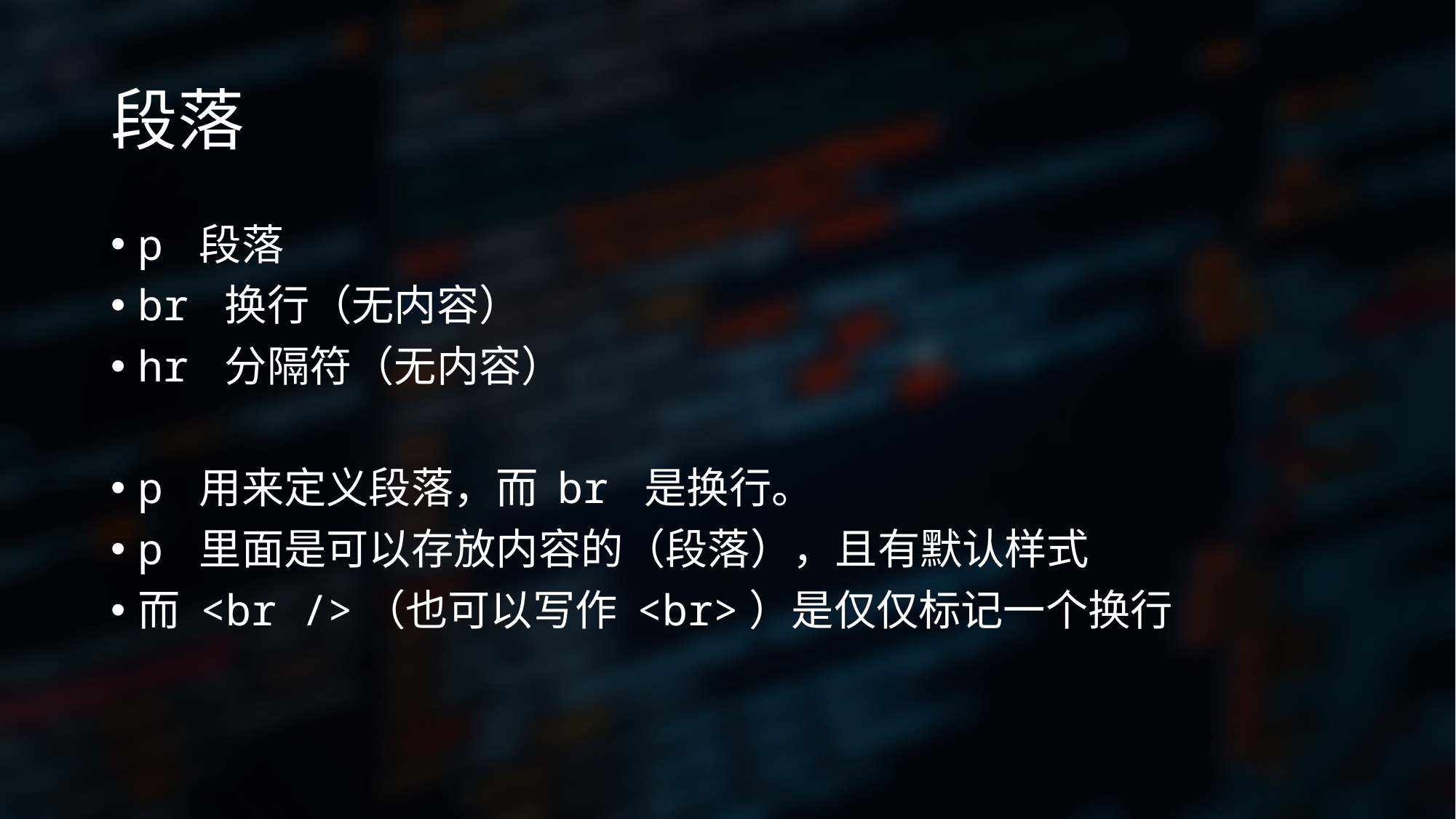

# 段落
p 段落
br 换行（无内容）
hr 分隔符（无内容）

p 用来定义段落，而 br 是换行。
p 里面是可以存放内容的（段落），且有默认样式
而 <br />（也可以写作 <br>）是仅仅标记一个换行